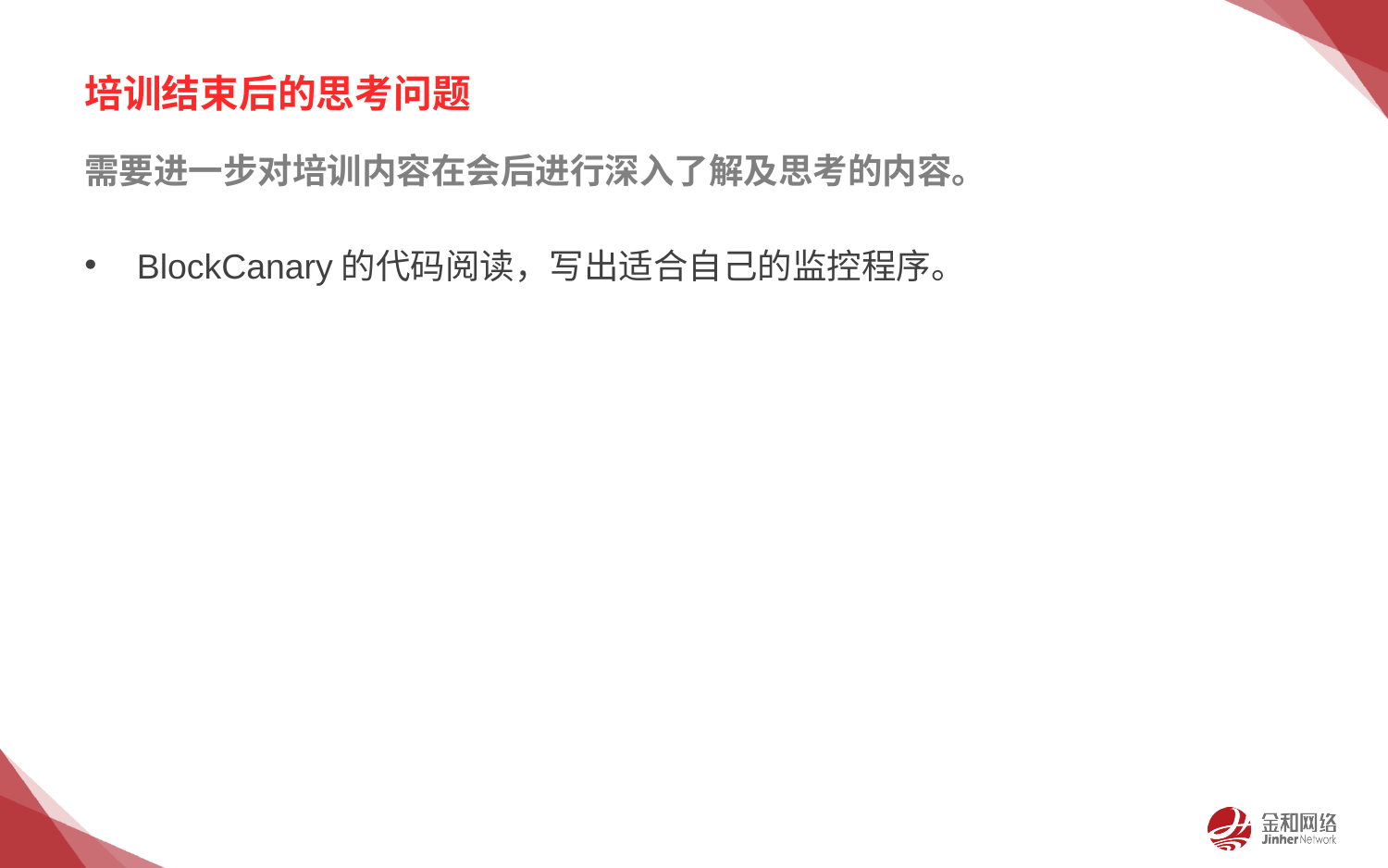

# 培训结束后的思考问题
需要进一步对培训内容在会后进行深入了解及思考的内容。
BlockCanary的代码阅读，写出适合自己的监控程序。